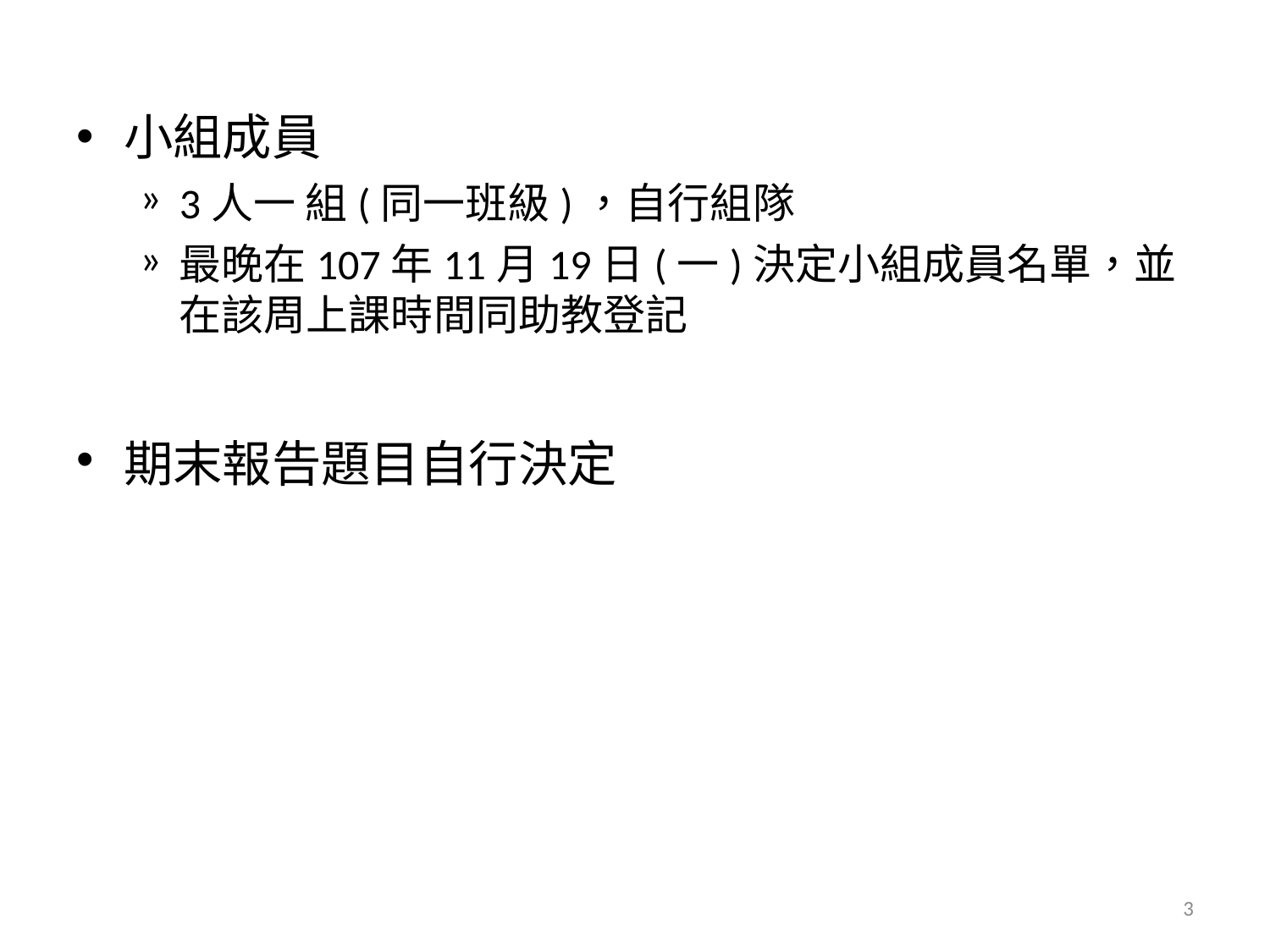

小組成員
3人一 組(同一班級)，自行組隊
最晚在107年11月19日(一)決定小組成員名單，並在該周上課時間同助教登記

期末報告題目自行決定

3